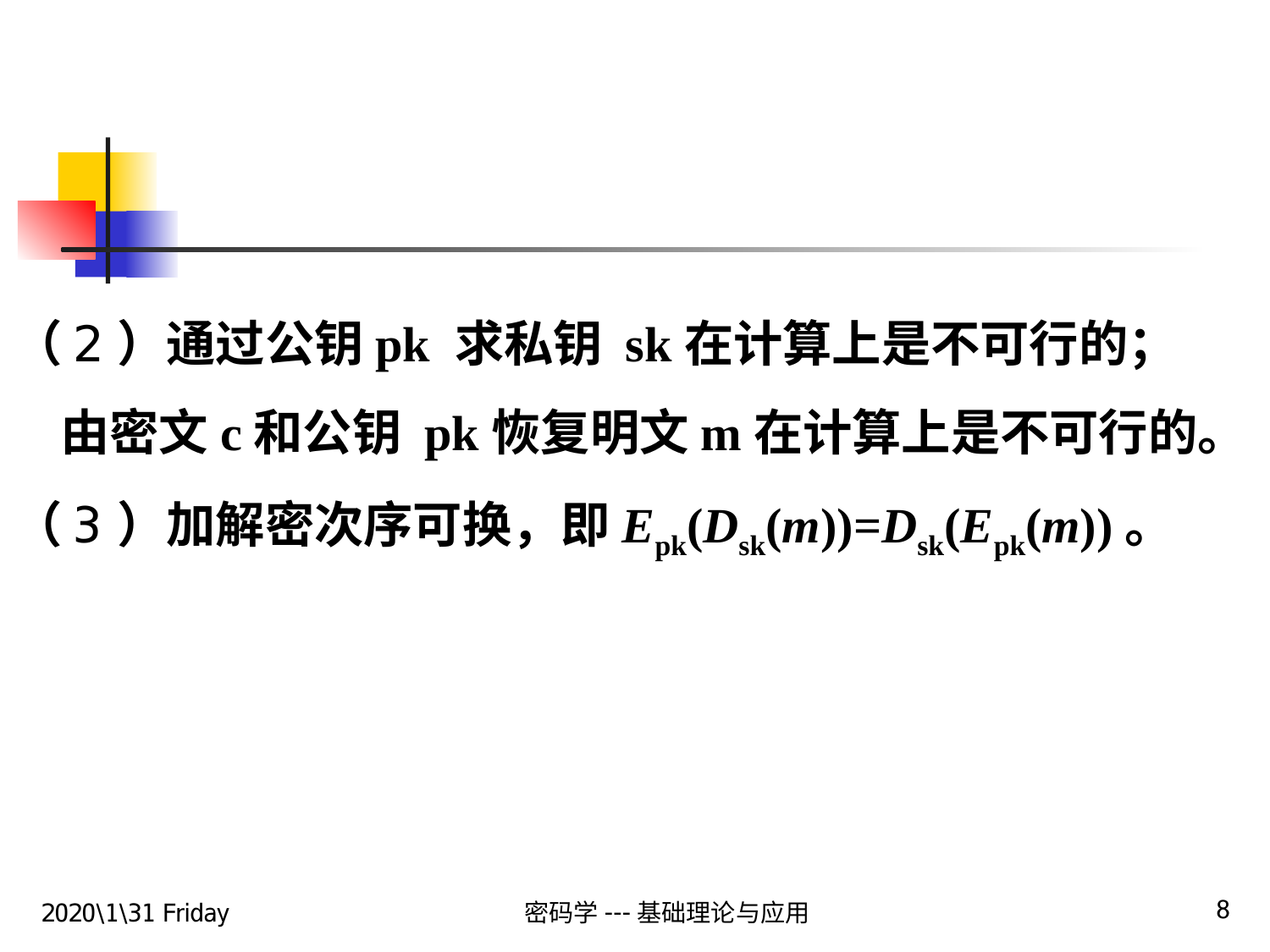

（2）通过公钥pk 求私钥 sk在计算上是不可行的；由密文c和公钥 pk恢复明文m在计算上是不可行的。
（3）加解密次序可换，即Epk(Dsk(m))=Dsk(Epk(m))。

8
2020\1\31 Friday
密码学---基础理论与应用